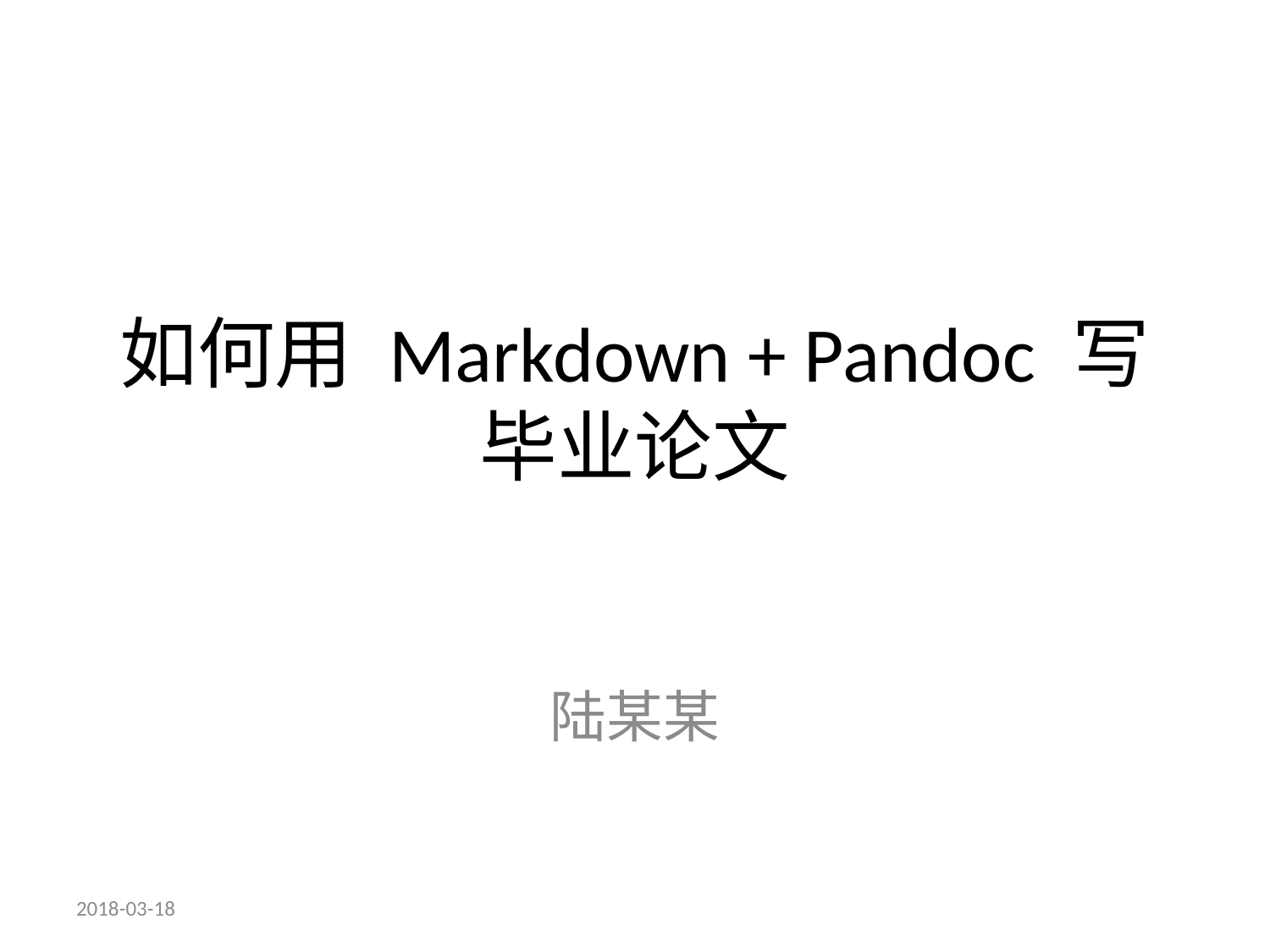

# 如何用 Markdown + Pandoc 写毕业论文
陆某某
2018-03-18